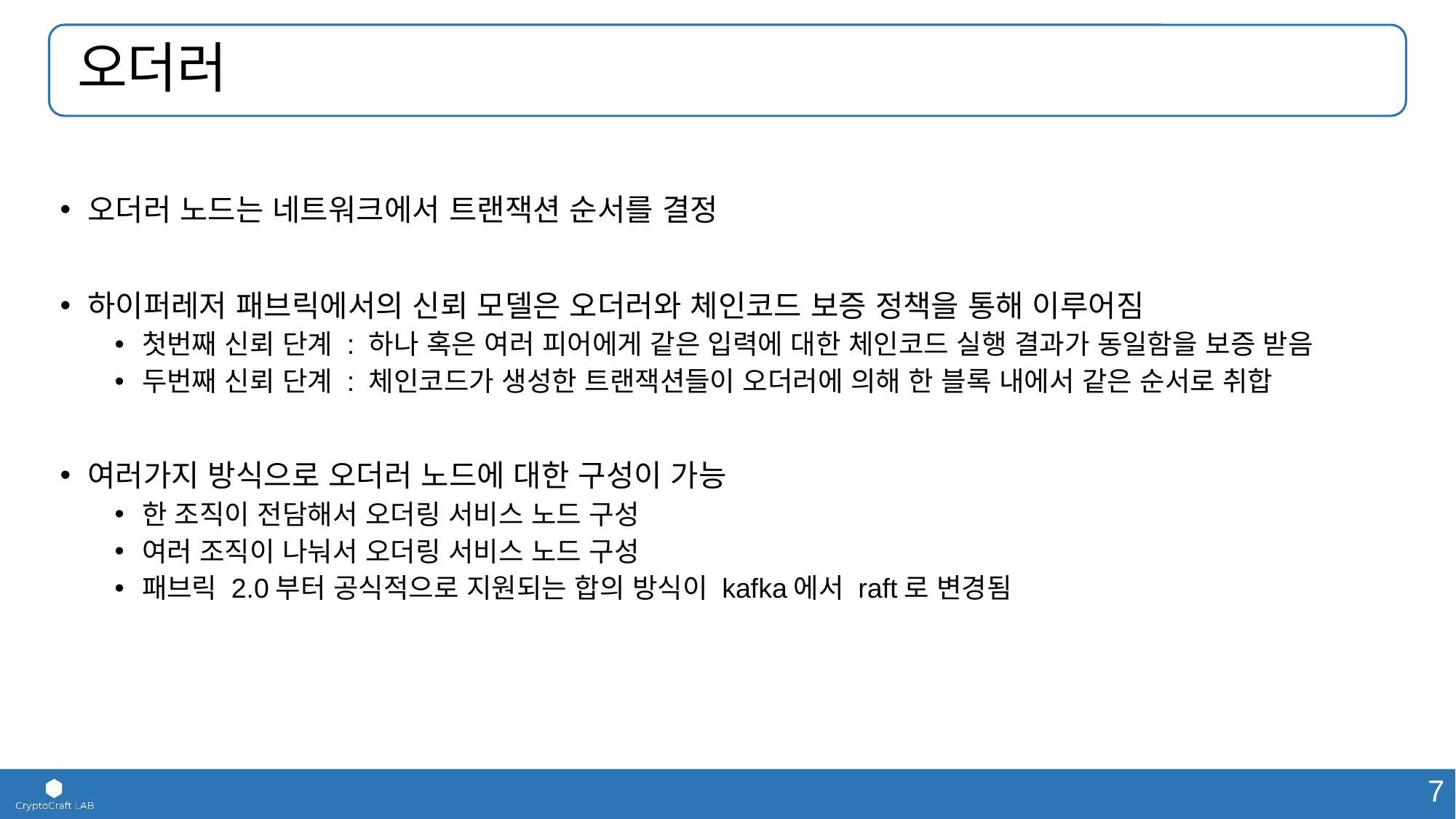

# 오더러

오더러 노드는 네트워크에서 트랜잭션 순서를 결정

하이퍼레저 패브릭에서의 신뢰 모델은 오더러와 체인코드 보증 정책을 통해 이루어짐
첫번째 신뢰 단계 : 하나 혹은 여러 피어에게 같은 입력에 대한 체인코드 실행 결과가 동일함을 보증 받음
두번째 신뢰 단계 : 체인코드가 생성한 트랜잭션들이 오더러에 의해 한 블록 내에서 같은 순서로 취합

여러가지 방식으로 오더러 노드에 대한 구성이 가능
한 조직이 전담해서 오더링 서비스 노드 구성
여러 조직이 나눠서 오더링 서비스 노드 구성
패브릭 2.0부터 공식적으로 지원되는 합의 방식이 kafka에서 raft로 변경됨